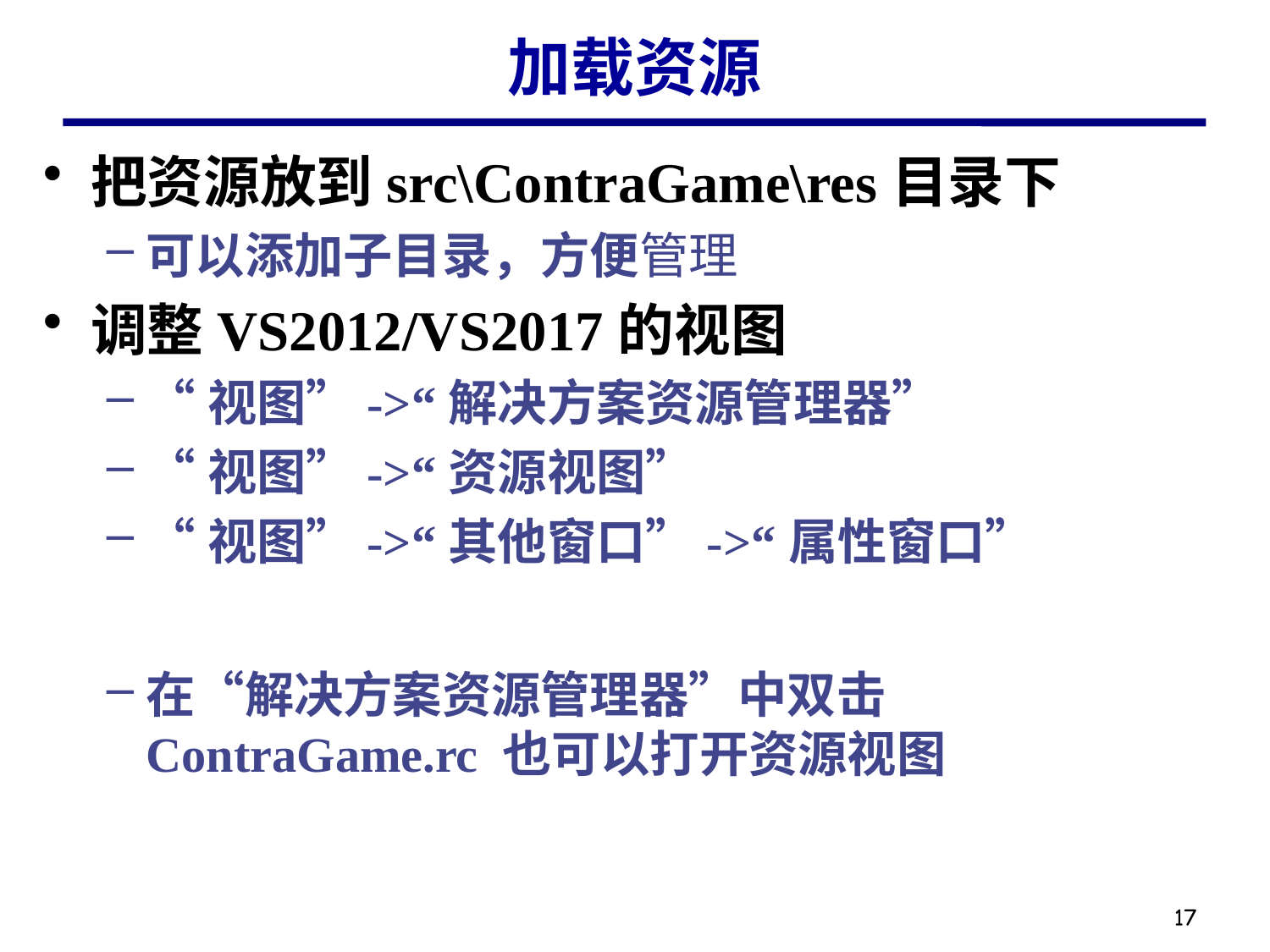

# 加载资源
把资源放到src\ContraGame\res目录下
可以添加子目录，方便管理
调整VS2012/VS2017的视图
“视图”->“解决方案资源管理器”
“视图”->“资源视图”
“视图”->“其他窗口”->“属性窗口”

在“解决方案资源管理器”中双击ContraGame.rc 也可以打开资源视图